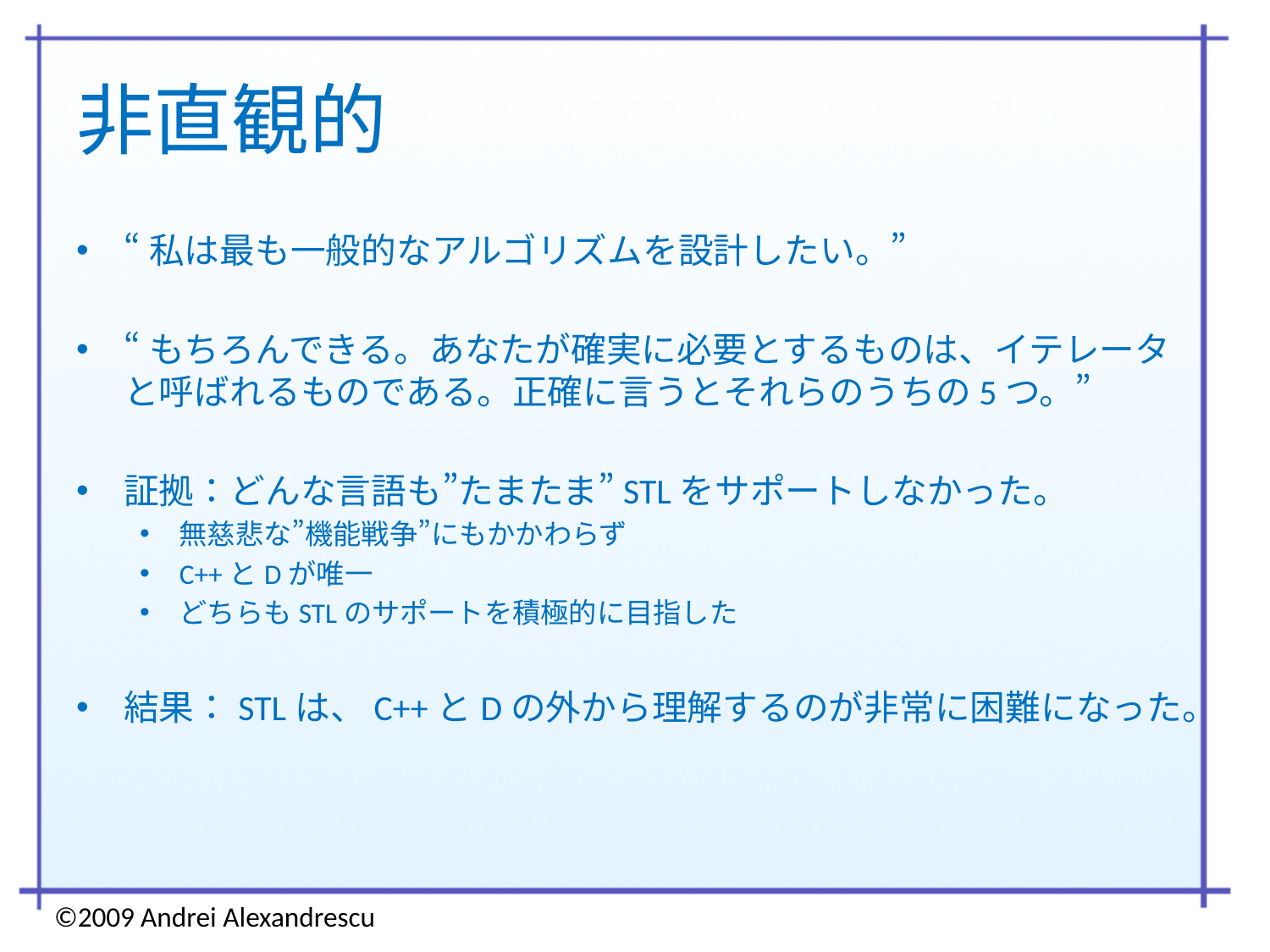

# 非直観的
“私は最も一般的なアルゴリズムを設計したい。”

“もちろんできる。あなたが確実に必要とするものは、イテレータと呼ばれるものである。正確に言うとそれらのうちの5つ。”

証拠：どんな言語も”たまたま”STLをサポートしなかった。
無慈悲な”機能戦争”にもかかわらず
C++とDが唯一
どちらもSTLのサポートを積極的に目指した

結果：STLは、C++とDの外から理解するのが非常に困難になった。
©2009 Andrei Alexandrescu